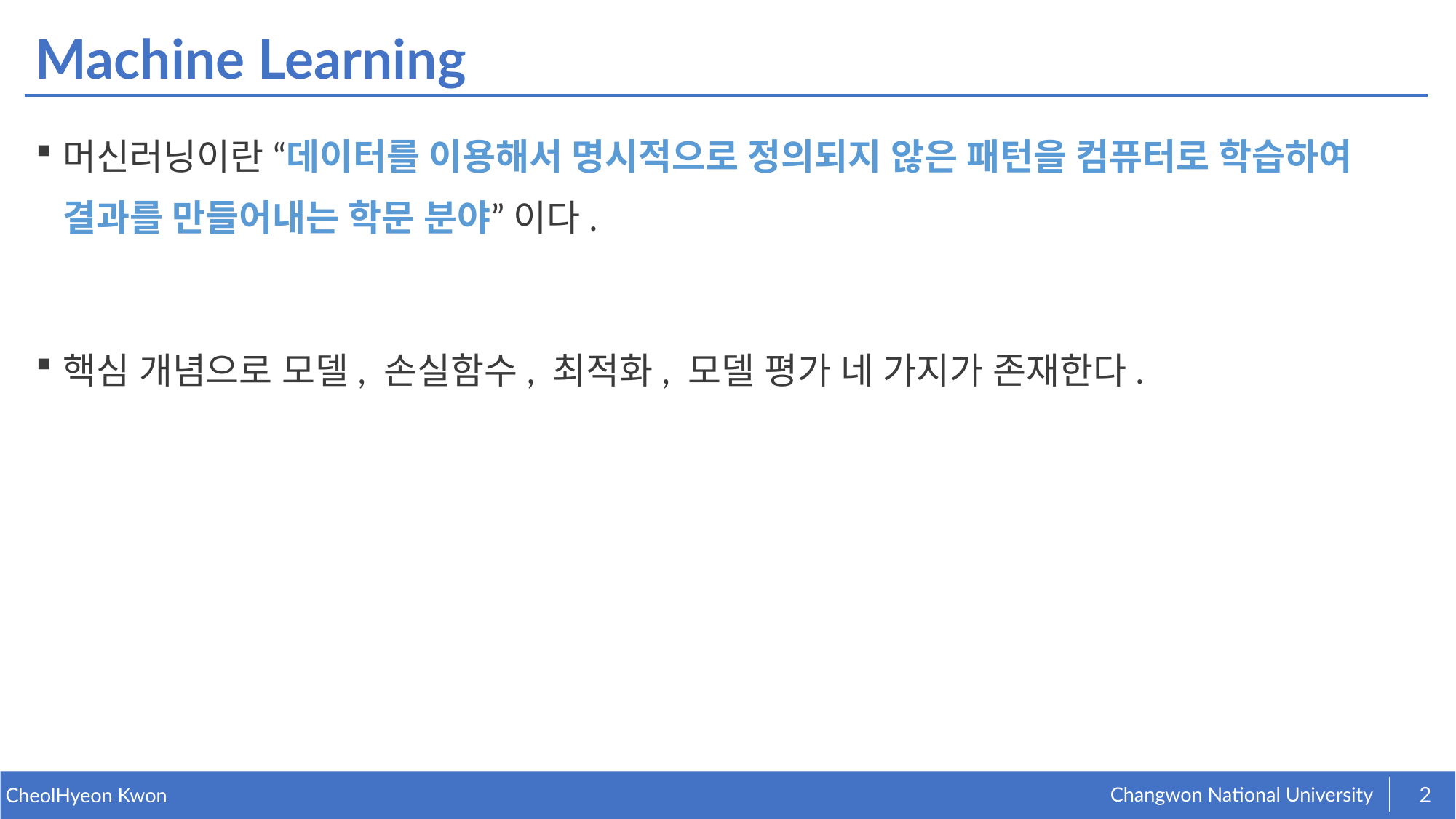

# Machine Learning
머신러닝이란 “데이터를 이용해서 명시적으로 정의되지 않은 패턴을 컴퓨터로 학습하여 결과를 만들어내는 학문 분야” 이다.

핵심 개념으로 모델, 손실함수, 최적화, 모델 평가 네 가지가 존재한다.
2